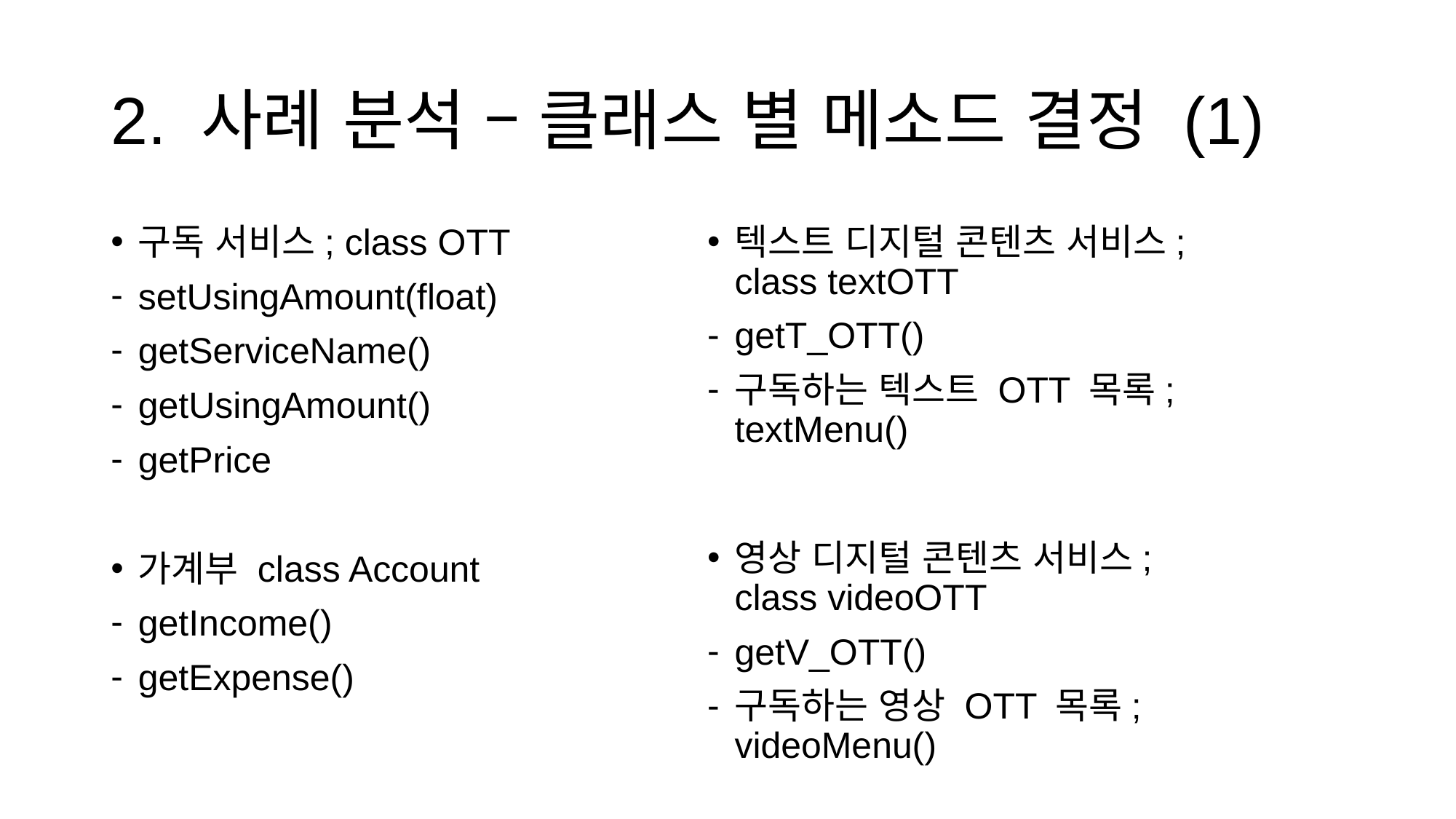

# 2. 사례 분석 – 클래스 별 메소드 결정 (1)
구독 서비스; class OTT
setUsingAmount(float)
getServiceName()
getUsingAmount()
getPrice

가계부 class Account
getIncome()
getExpense()
텍스트 디지털 콘텐츠 서비스;
class textOTT
getT_OTT()
구독하는 텍스트 OTT 목록;
textMenu()

영상 디지털 콘텐츠 서비스;
class videoOTT
getV_OTT()
구독하는 영상 OTT 목록;
videoMenu()